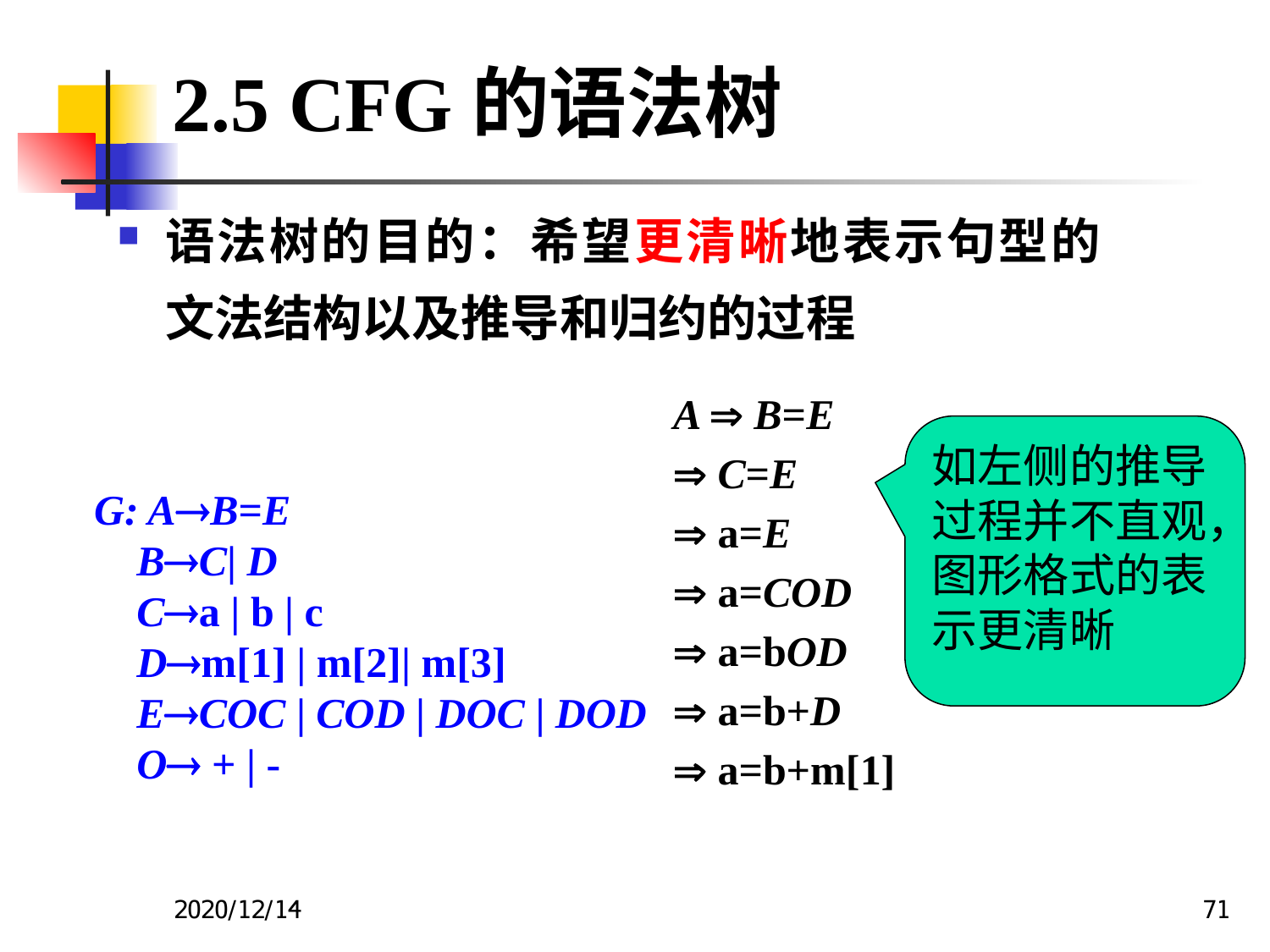

2.5 CFG的语法树
语法树的目的：希望更清晰地表示句型的文法结构以及推导和归约的过程
A ⇒ B=E
⇒ C=E
⇒ a=E
⇒ a=COD
⇒ a=bOD
⇒ a=b+D
⇒ a=b+m[1]
如左侧的推导过程并不直观，图形格式的表示更清晰
G: A→B=E
    B→C| D
    C→a | b | c
    D→m[1] | m[2]| m[3]
    E→COC | COD | DOC | DOD
    O→ + | -
2020/12/14
71